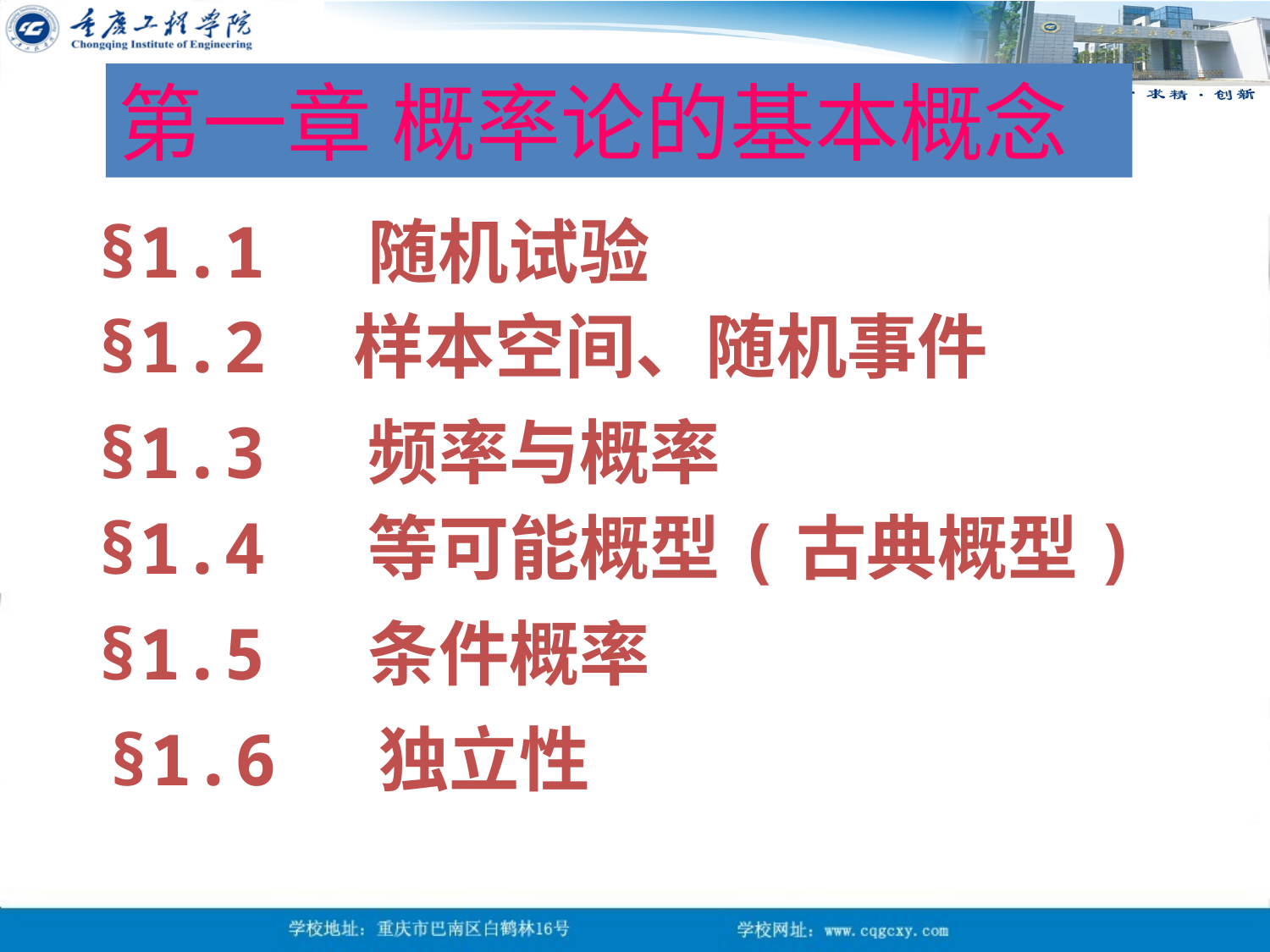

第一章 概率论的基本概念
§1.1  随机试验
§1.2　样本空间、随机事件
§1.3  频率与概率
§1.4  等可能概型(古典概型)
§1.5  条件概率
§1.6  独立性